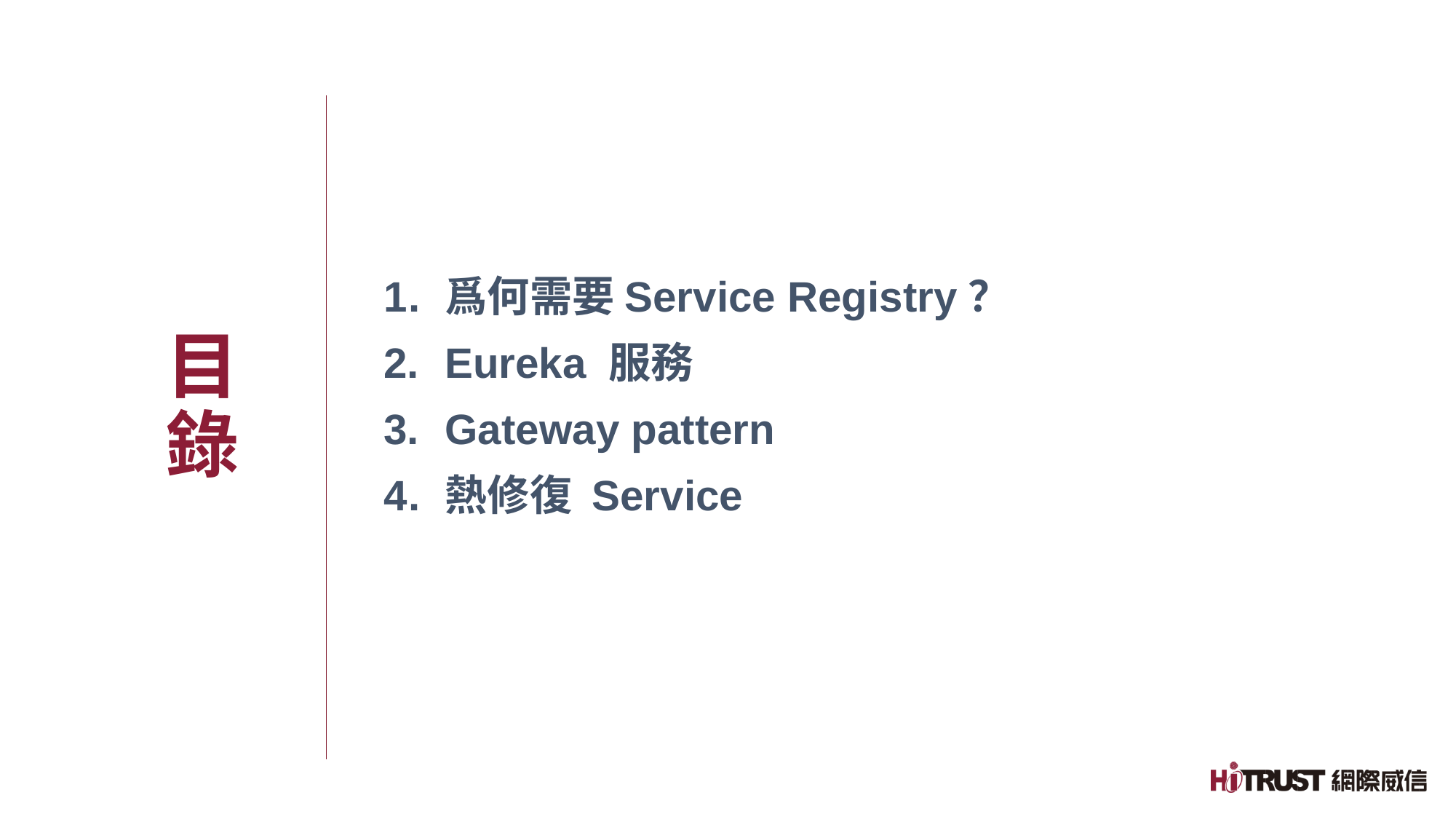

爲何需要Service Registry？
Eureka 服務
Gateway pattern
熱修復 Service

# 目錄